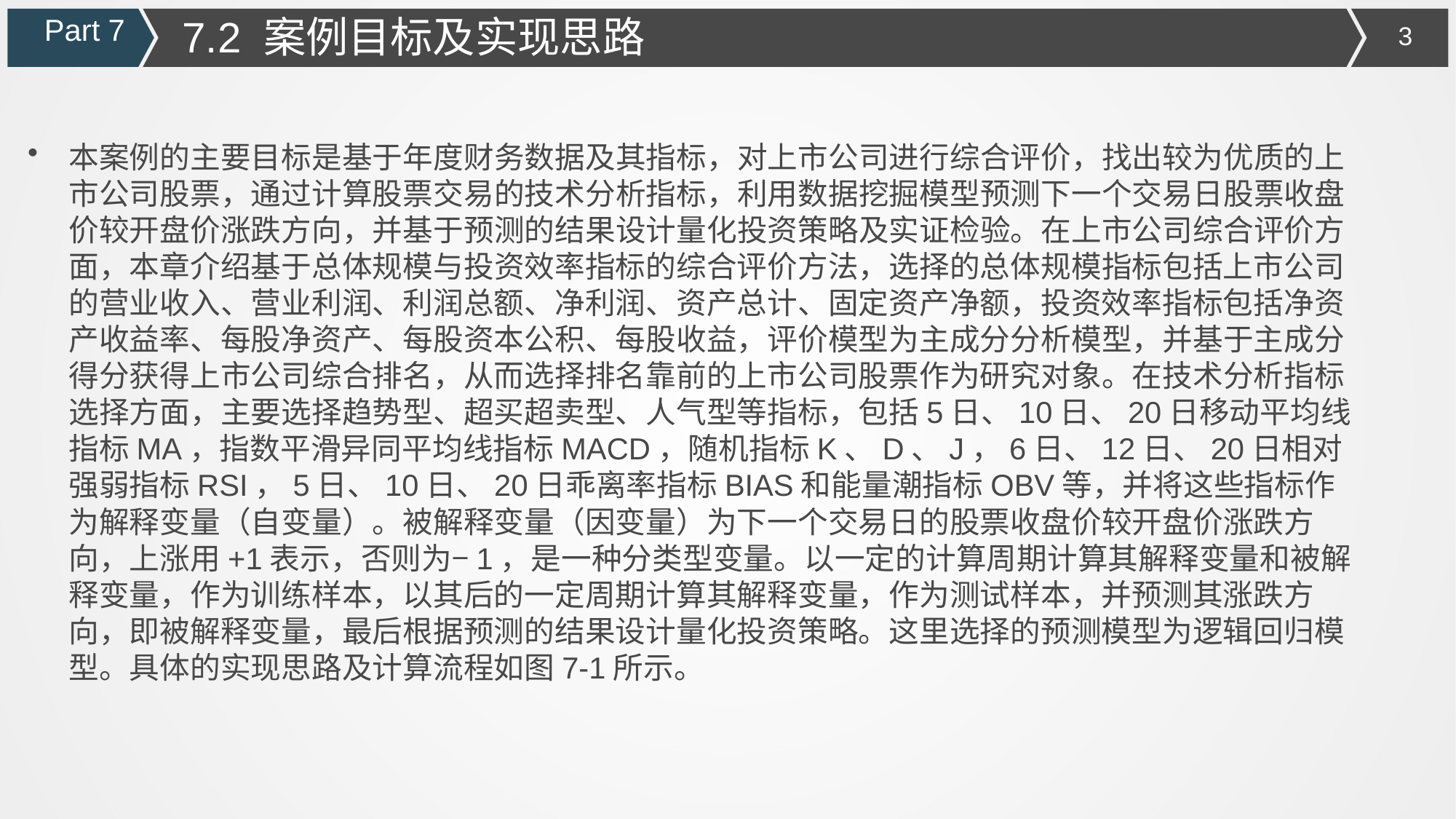

7.2 案例目标及实现思路
Part 7
本案例的主要目标是基于年度财务数据及其指标，对上市公司进行综合评价，找出较为优质的上市公司股票，通过计算股票交易的技术分析指标，利用数据挖掘模型预测下一个交易日股票收盘价较开盘价涨跌方向，并基于预测的结果设计量化投资策略及实证检验。在上市公司综合评价方面，本章介绍基于总体规模与投资效率指标的综合评价方法，选择的总体规模指标包括上市公司的营业收入、营业利润、利润总额、净利润、资产总计、固定资产净额，投资效率指标包括净资产收益率、每股净资产、每股资本公积、每股收益，评价模型为主成分分析模型，并基于主成分得分获得上市公司综合排名，从而选择排名靠前的上市公司股票作为研究对象。在技术分析指标选择方面，主要选择趋势型、超买超卖型、人气型等指标，包括5日、10日、20日移动平均线指标MA，指数平滑异同平均线指标MACD，随机指标K、D、J，6日、12日、20日相对强弱指标RSI，5日、10日、20日乖离率指标BIAS和能量潮指标OBV等，并将这些指标作为解释变量（自变量）。被解释变量（因变量）为下一个交易日的股票收盘价较开盘价涨跌方向，上涨用+1表示，否则为−1，是一种分类型变量。以一定的计算周期计算其解释变量和被解释变量，作为训练样本，以其后的一定周期计算其解释变量，作为测试样本，并预测其涨跌方向，即被解释变量，最后根据预测的结果设计量化投资策略。这里选择的预测模型为逻辑回归模型。具体的实现思路及计算流程如图7-1所示。